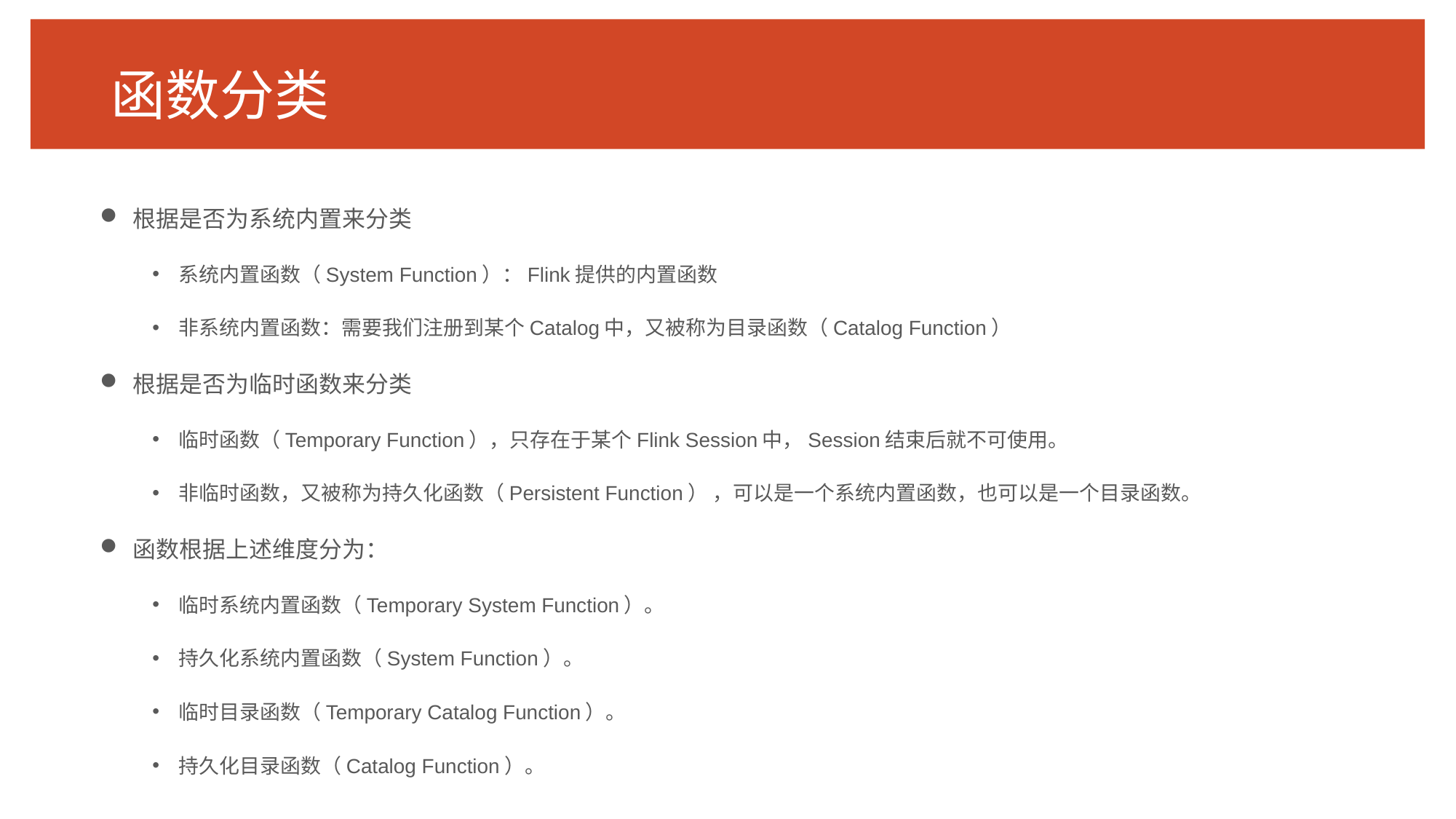

# 函数分类
根据是否为系统内置来分类
系统内置函数（System Function）：Flink提供的内置函数
非系统内置函数：需要我们注册到某个Catalog中，又被称为目录函数（Catalog Function）
根据是否为临时函数来分类
临时函数（Temporary Function），只存在于某个Flink Session中，Session结束后就不可使用。
非临时函数，又被称为持久化函数（Persistent Function） ，可以是一个系统内置函数，也可以是一个目录函数。
函数根据上述维度分为：
临时系统内置函数（Temporary System Function）。
持久化系统内置函数（System Function）。
临时目录函数（Temporary Catalog Function）。
持久化目录函数（Catalog Function）。